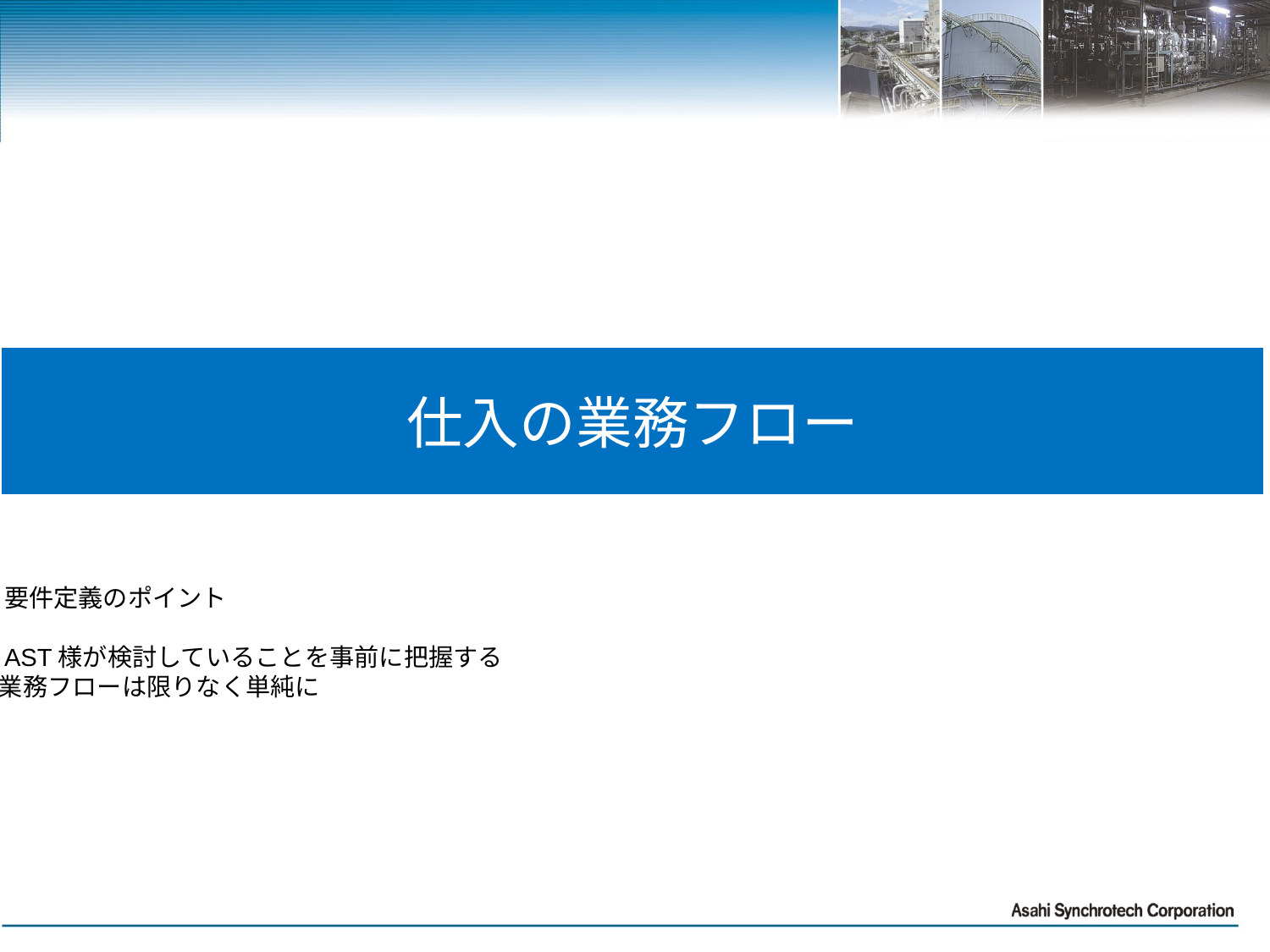

仕入の業務フロー
■要件定義のポイント

・AST様が検討していることを事前に把握する
・業務フローは限りなく単純に